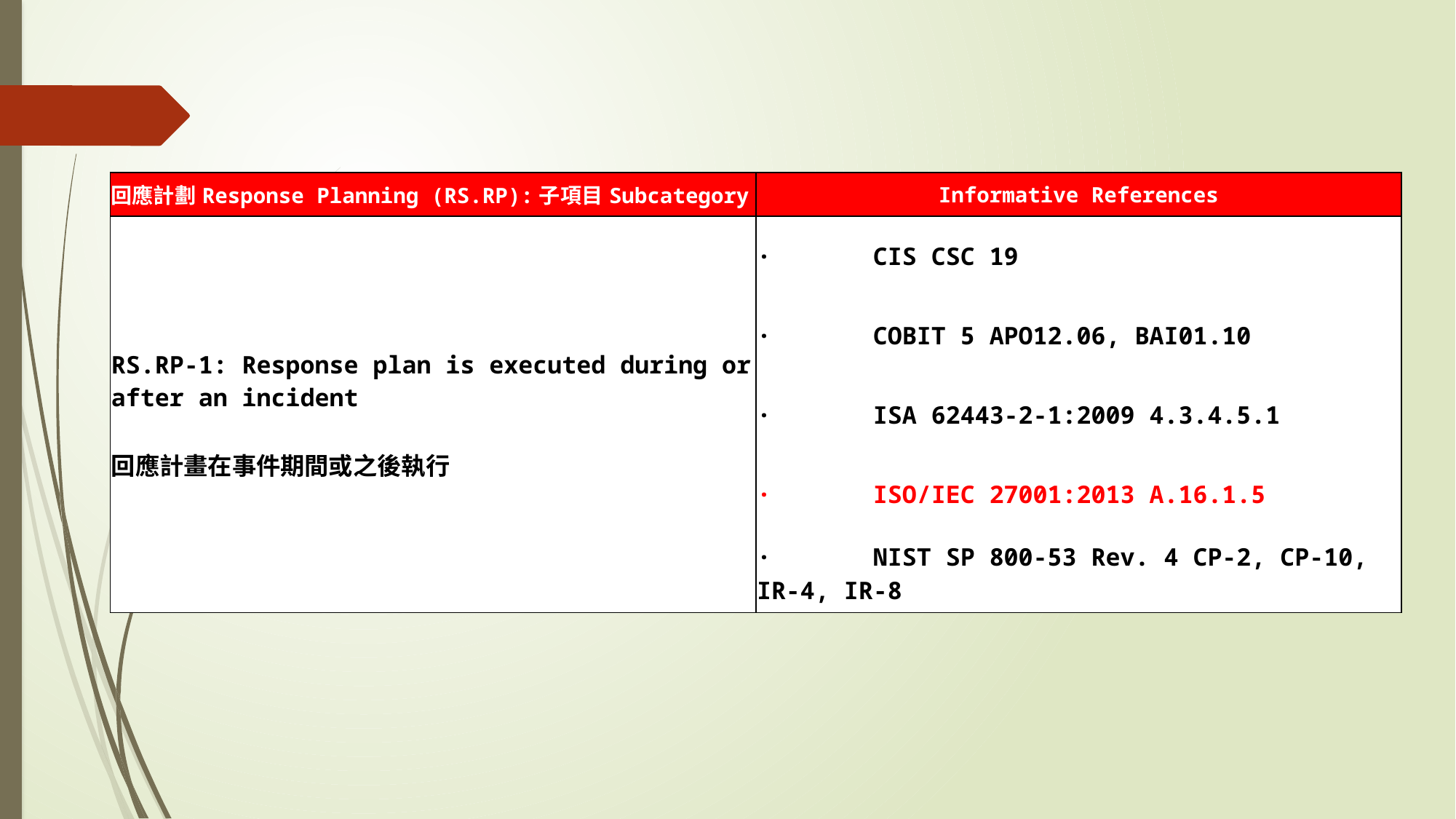

| 回應計劃Response Planning (RS.RP):子項目Subcategory | Informative References |
| --- | --- |
| RS.RP-1: Response plan is executed during or after an incident 回應計畫在事件期間或之後執行 | ·       CIS CSC 19 |
|  | ·       COBIT 5 APO12.06, BAI01.10 |
|  | ·       ISA 62443-2-1:2009 4.3.4.5.1 |
|  | ·       ISO/IEC 27001:2013 A.16.1.5 |
|  | ·       NIST SP 800-53 Rev. 4 CP-2, CP-10, IR-4, IR-8 |